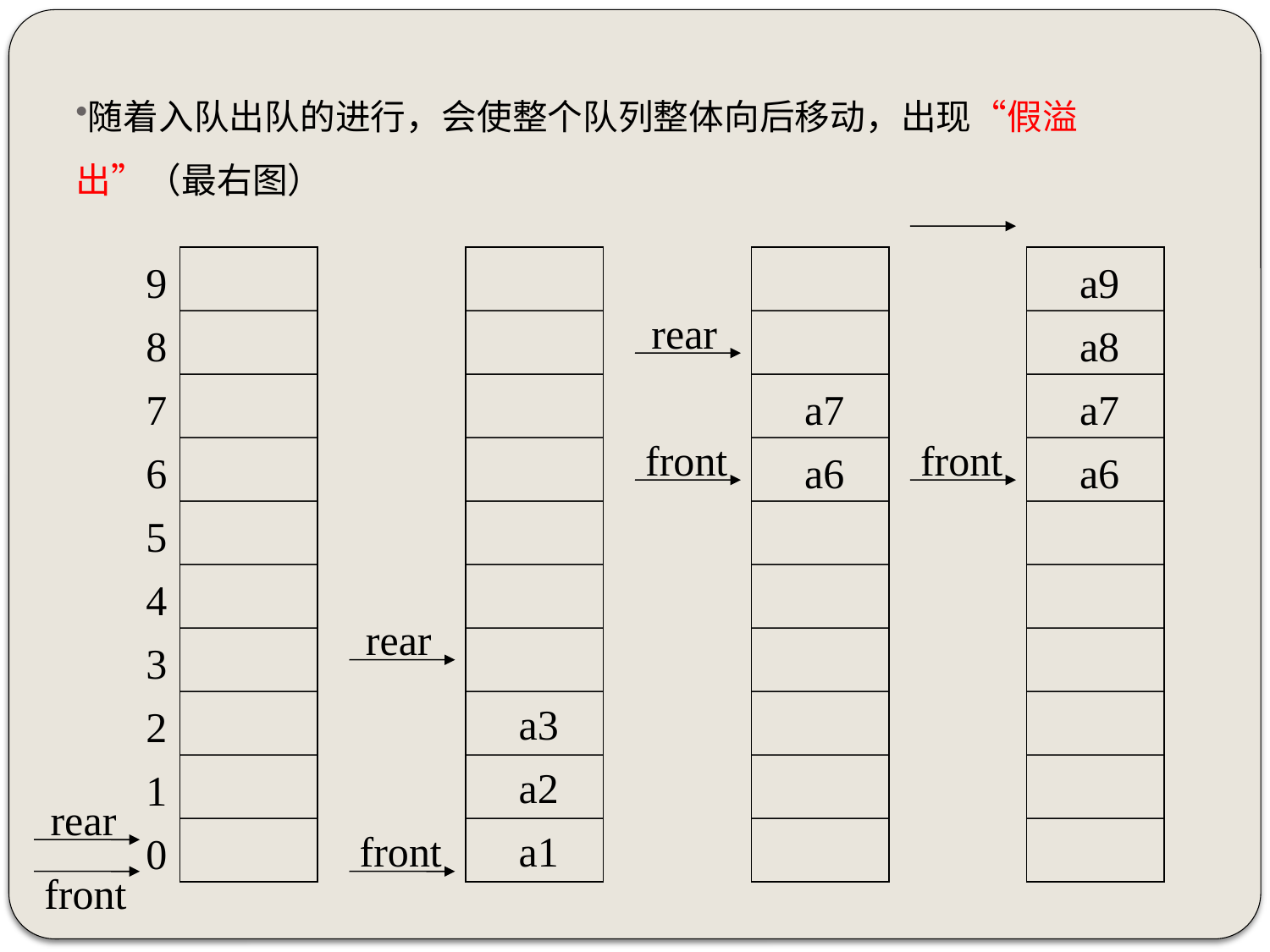

随着入队出队的进行，会使整个队列整体向后移动，出现“假溢出”（最右图）

9
8
7
6
5
4
3
2
1
0
a9
a8
a7
a6

rear

a7
a6
front
front

rear

a3
a2
a1
rear
front

front